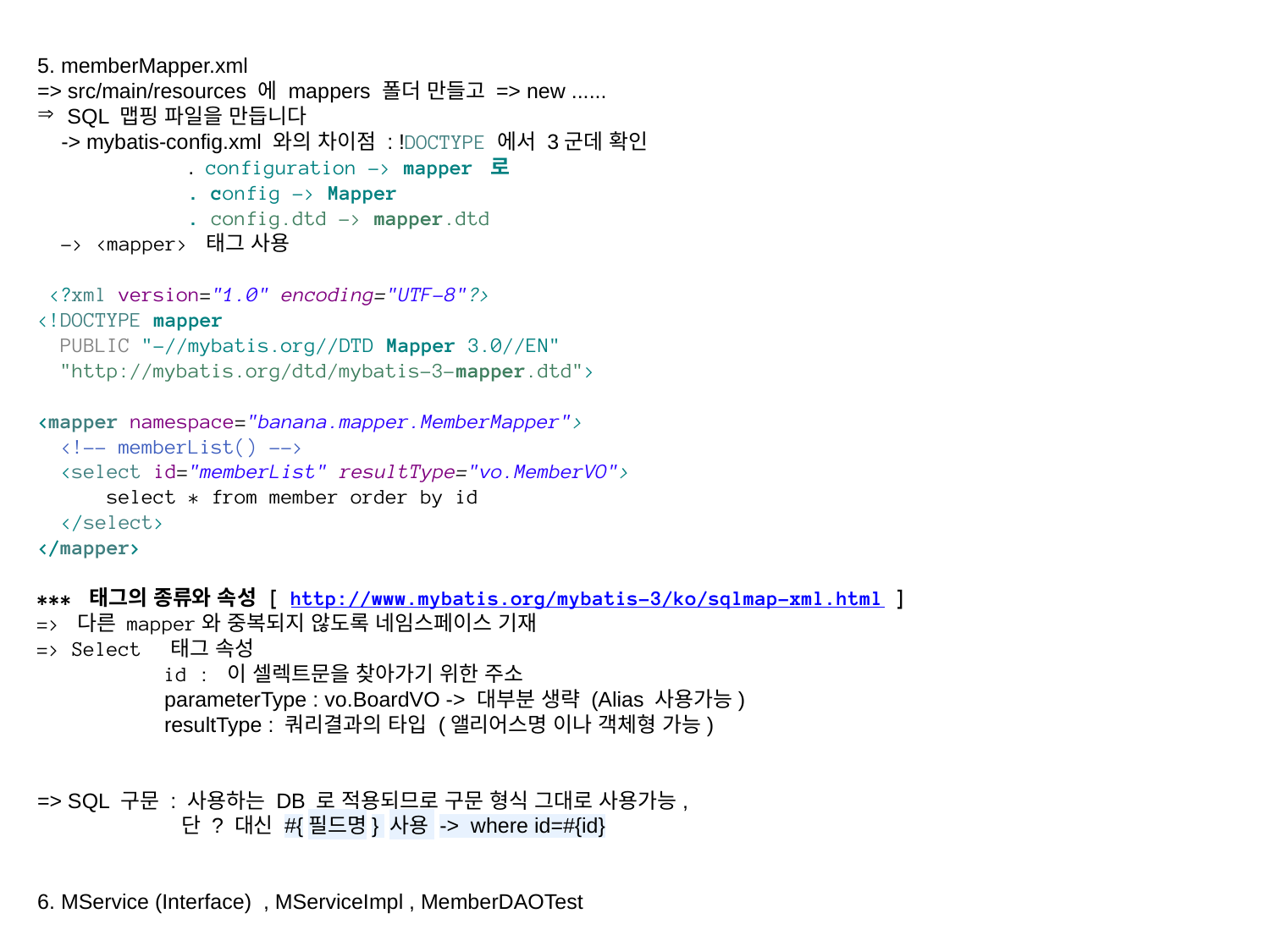

5. memberMapper.xml
=> src/main/resources 에 mappers 폴더 만들고 => new ......
 SQL 맵핑 파일을 만듭니다
-> mybatis-config.xml 와의 차이점 : !DOCTYPE 에서 3군데 확인
	.  configuration -> mapper 로
	. config -> Mapper
	. config.dtd -> mapper.dtd
-> <mapper> 태그 사용

 <?xml version="1.0" encoding="UTF-8"?>
<!DOCTYPE mapper
  PUBLIC "-//mybatis.org//DTD Mapper 3.0//EN"
  "http://mybatis.org/dtd/mybatis-3-mapper.dtd">

<mapper namespace="banana.mapper.MemberMapper">
  <!-- memberList() -->
  <select id="memberList" resultType="vo.MemberVO">
      select * from member order by id
  </select>
</mapper>

*** 태그의 종류와 속성 [ http://www.mybatis.org/mybatis-3/ko/sqlmap-xml.html ]
=> 다른 mapper와 중복되지 않도록 네임스페이스 기재
=> Select  태그 속성
	id : 이 셀렉트문을 찾아가기 위한 주소
	parameterType : vo.BoardVO -> 대부분 생략 (Alias 사용가능)
	resultType : 쿼리결과의 타입 (앨리어스명 이나 객체형 가능)
=> SQL 구문 : 사용하는 DB 로 적용되므로 구문 형식 그대로 사용가능,
	  단 ? 대신 #{필드명} 사용 ->  where id=#{id}

6. MService (Interface)  , MServiceImpl , MemberDAOTest